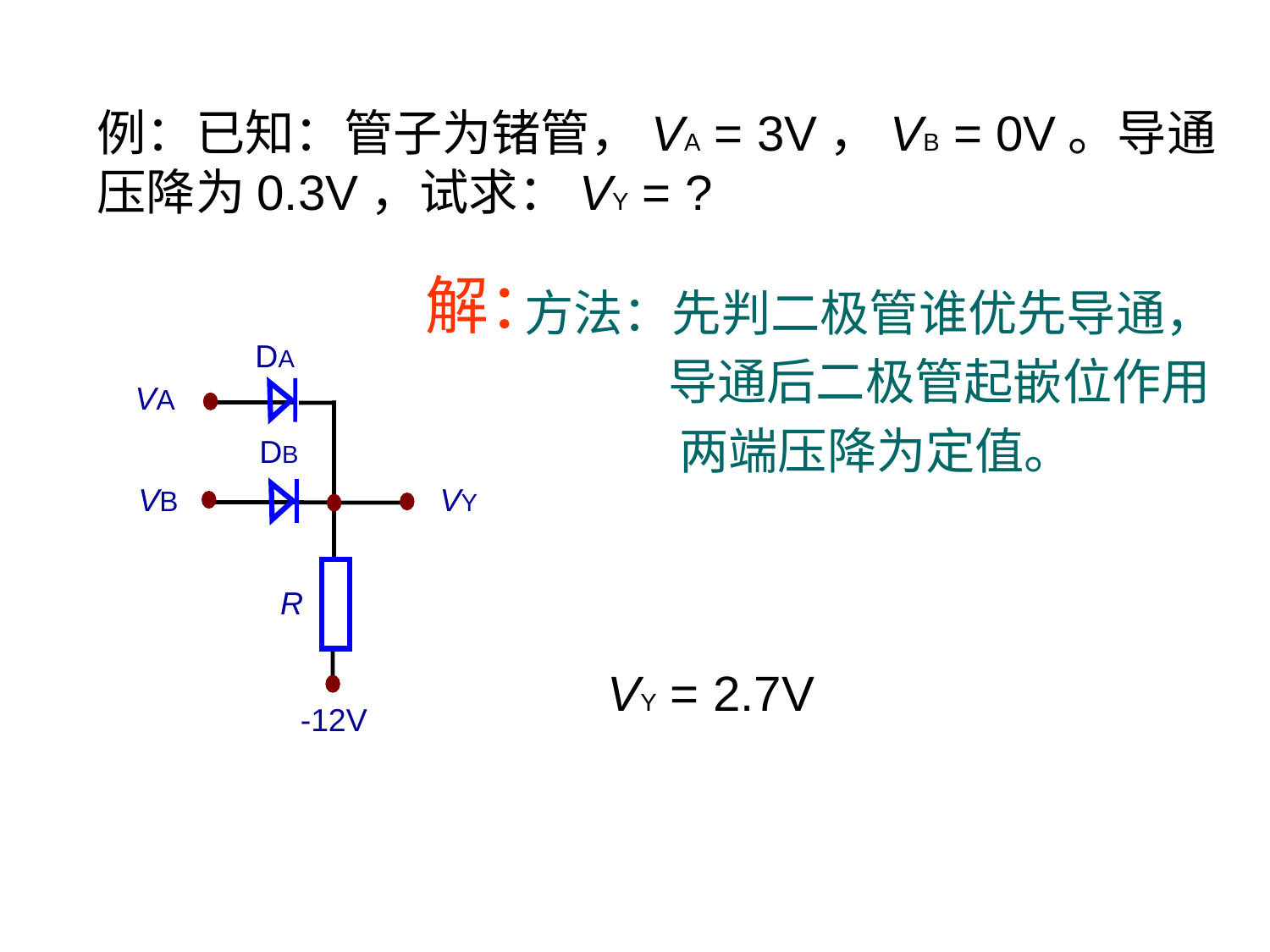

例：已知：管子为锗管，VA = 3V，VB = 0V。导通压降为0.3V，试求：VY = ?
解：
方法：先判二极管谁优先导通，
            导通后二极管起嵌位作用
             两端压降为定值。
DA
VA

DB
VB
VY

R

-12V
VY = 2.7V